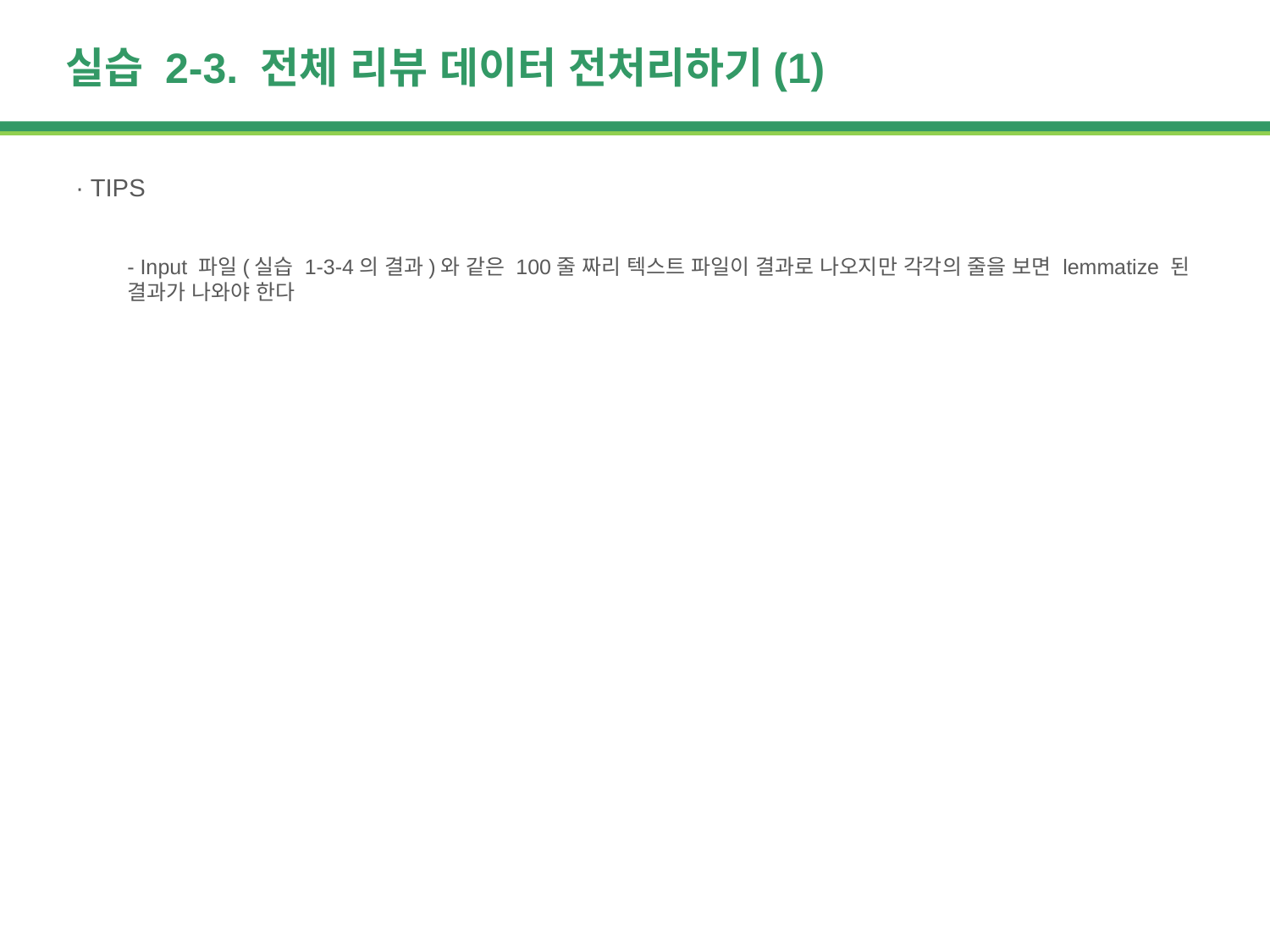

실습 2-3. 전체 리뷰 데이터 전처리하기(1)

∙ TIPS
- Input 파일(실습 1-3-4의 결과)와 같은 100줄 짜리 텍스트 파일이 결과로 나오지만 각각의 줄을 보면 lemmatize 된 결과가 나와야 한다